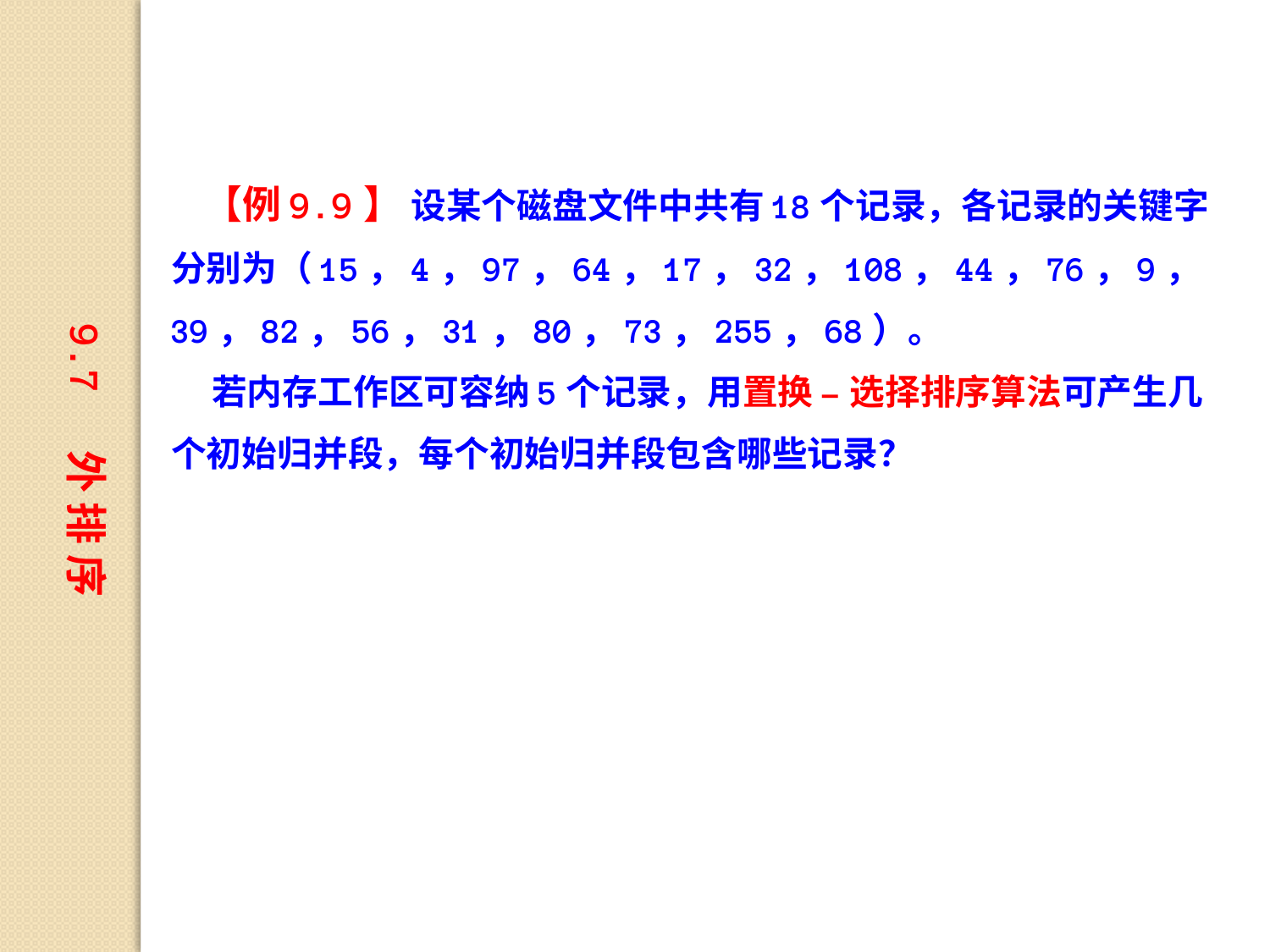

【例9.9】 设某个磁盘文件中共有18个记录，各记录的关键字分别为（15，4，97，64，17，32，108，44，76，9，39，82，56，31，80，73，255，68）。
    若内存工作区可容纳5个记录，用置换-选择排序算法可产生几个初始归并段，每个初始归并段包含哪些记录？
9.7  外 排 序